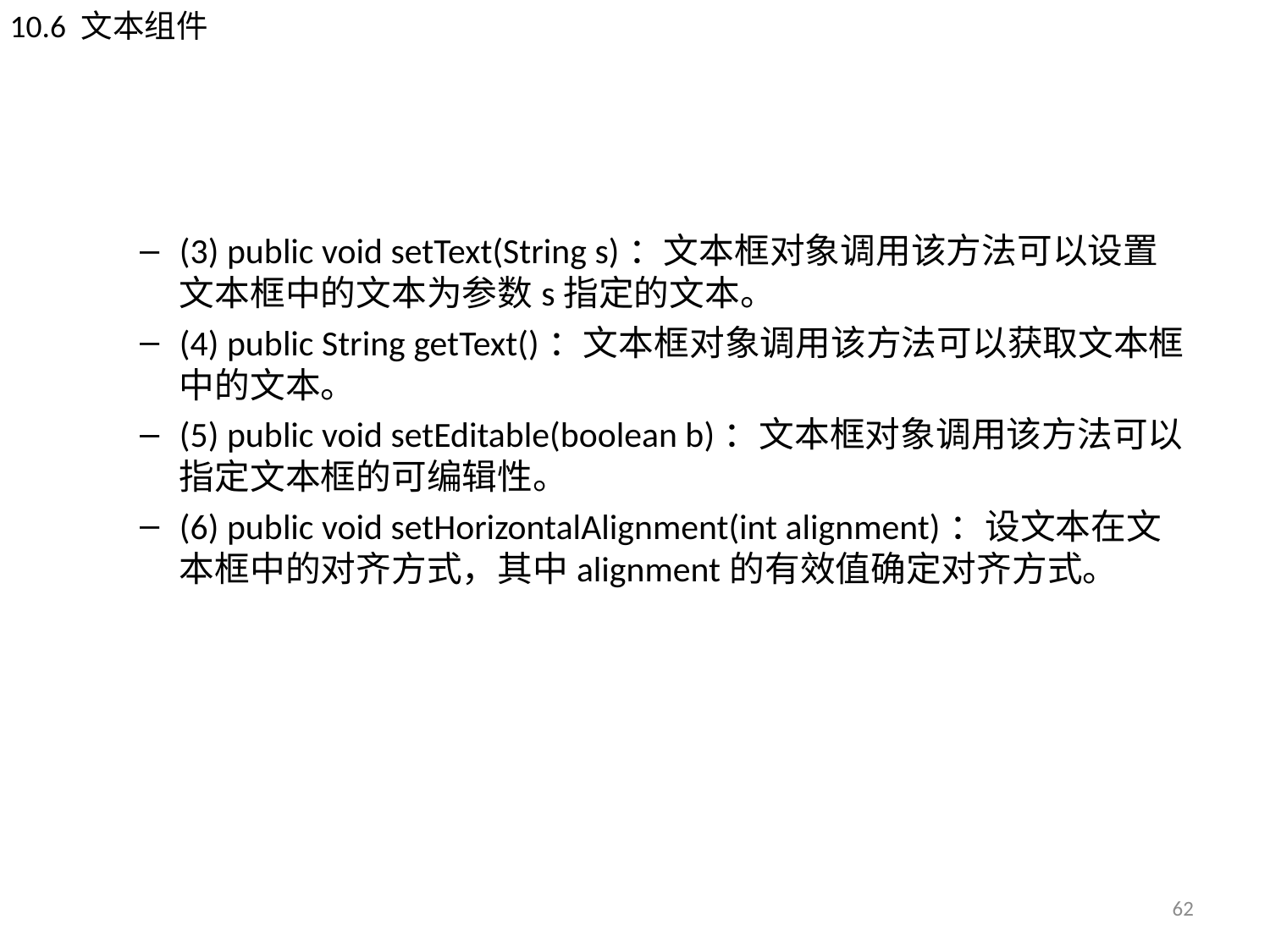

10.6 文本组件
#
(3) public void setText(String s)：文本框对象调用该方法可以设置文本框中的文本为参数s指定的文本。
(4) public String getText()：文本框对象调用该方法可以获取文本框中的文本。
(5) public void setEditable(boolean b)：文本框对象调用该方法可以指定文本框的可编辑性。
(6) public void setHorizontalAlignment(int alignment)：设文本在文本框中的对齐方式，其中alignment的有效值确定对齐方式。

62